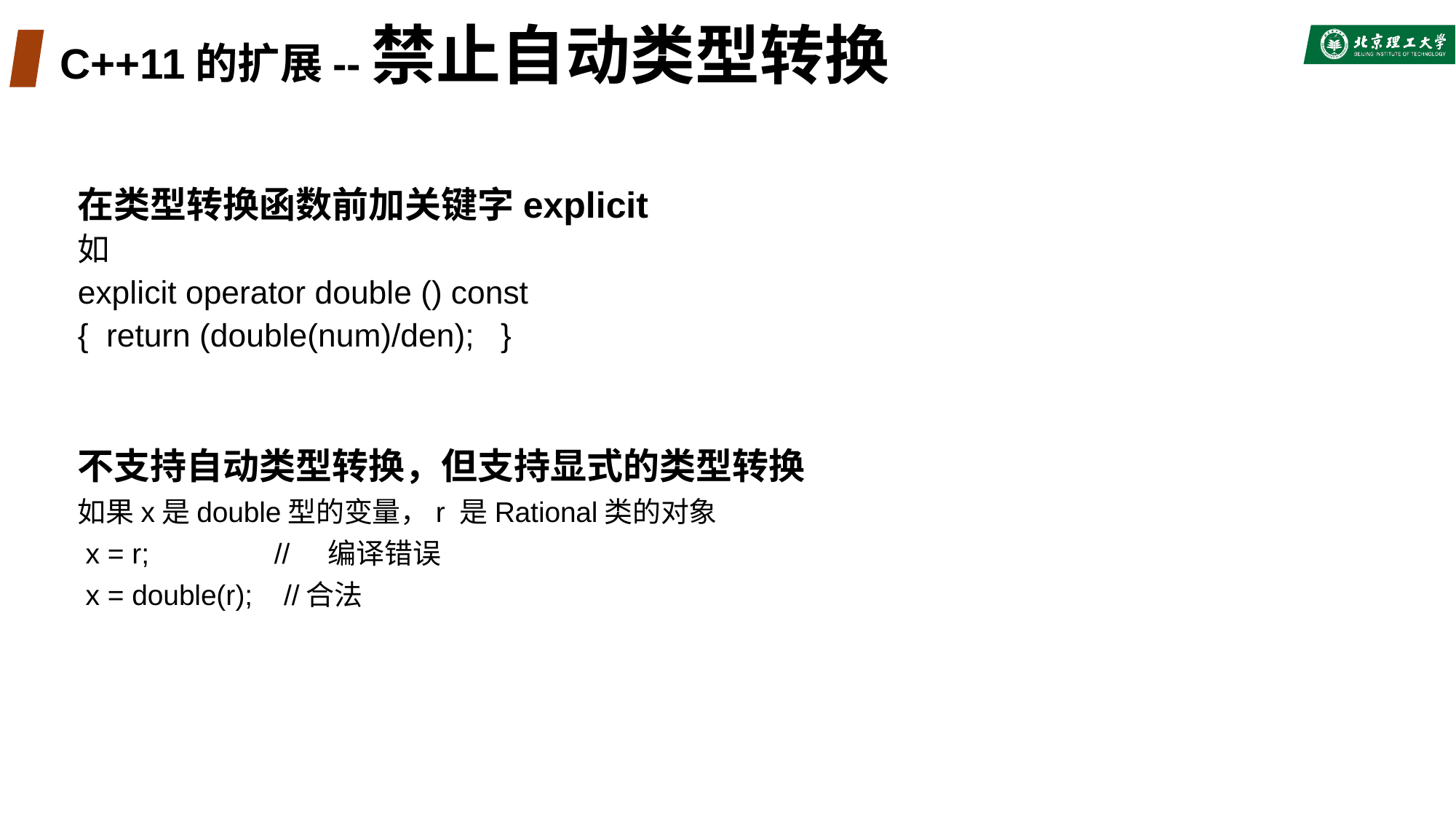

# C++11的扩展--禁止自动类型转换
在类型转换函数前加关键字explicit
如
explicit operator double () const
{  return (double(num)/den);   }

不支持自动类型转换，但支持显式的类型转换
如果x是double型的变量，r 是Rational类的对象
 x = r;                //    编译错误
 x = double(r);    //合法